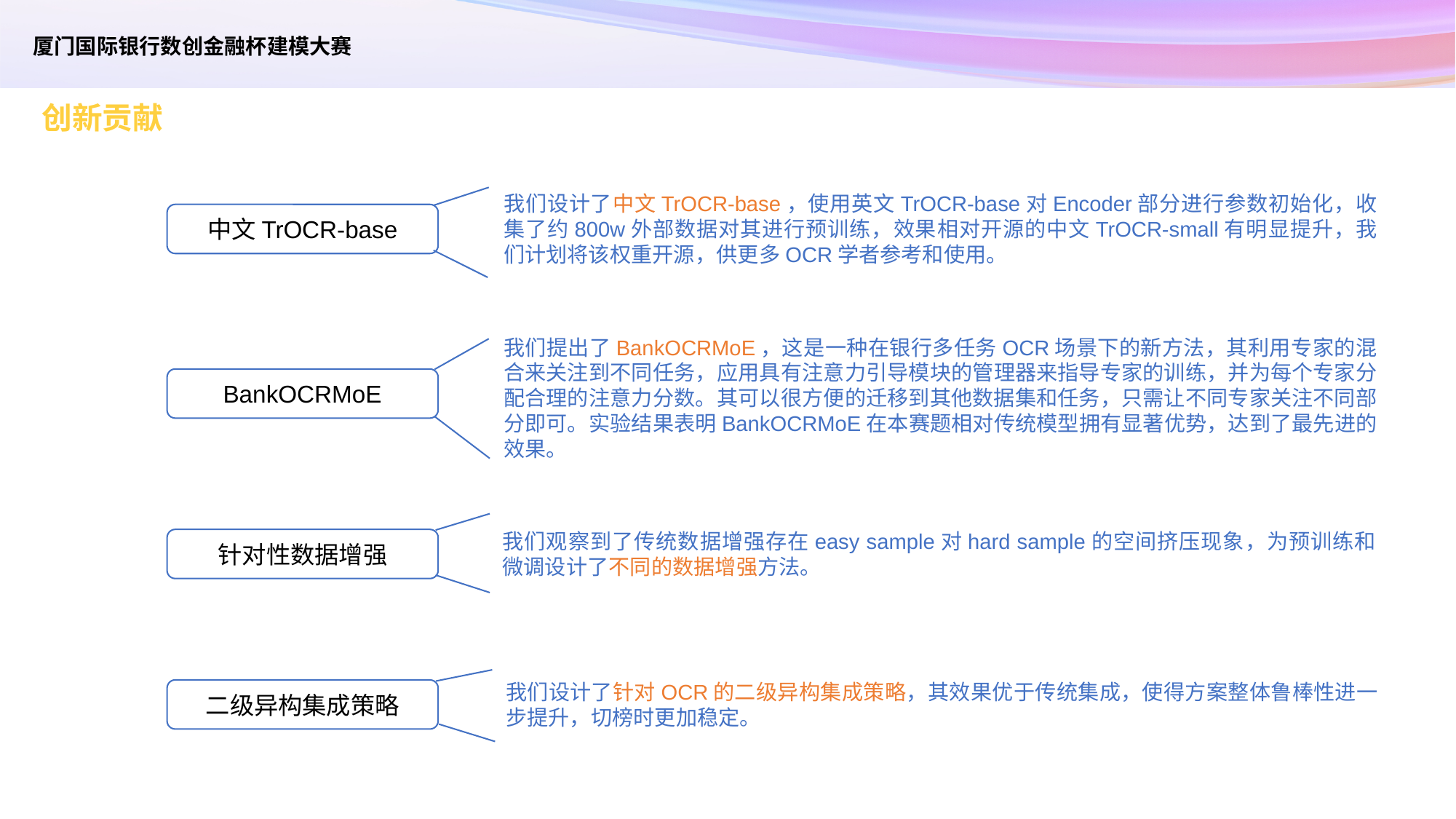

厦门国际银行数创金融杯建模大赛
创新贡献
我们设计了中文TrOCR-base，使用英文TrOCR-base对Encoder部分进行参数初始化，收集了约800w外部数据对其进行预训练，效果相对开源的中文TrOCR-small有明显提升，我们计划将该权重开源，供更多OCR学者参考和使用。
中文TrOCR-base
我们提出了BankOCRMoE，这是一种在银行多任务OCR场景下的新方法，其利用专家的混合来关注到不同任务，应用具有注意力引导模块的管理器来指导专家的训练，并为每个专家分配合理的注意力分数。其可以很方便的迁移到其他数据集和任务，只需让不同专家关注不同部分即可。实验结果表明BankOCRMoE在本赛题相对传统模型拥有显著优势，达到了最先进的效果。
BankOCRMoE
我们观察到了传统数据增强存在easy sample对hard sample的空间挤压现象，为预训练和微调设计了不同的数据增强方法。
针对性数据增强
我们设计了针对OCR的二级异构集成策略，其效果优于传统集成，使得方案整体鲁棒性进一步提升，切榜时更加稳定。
二级异构集成策略